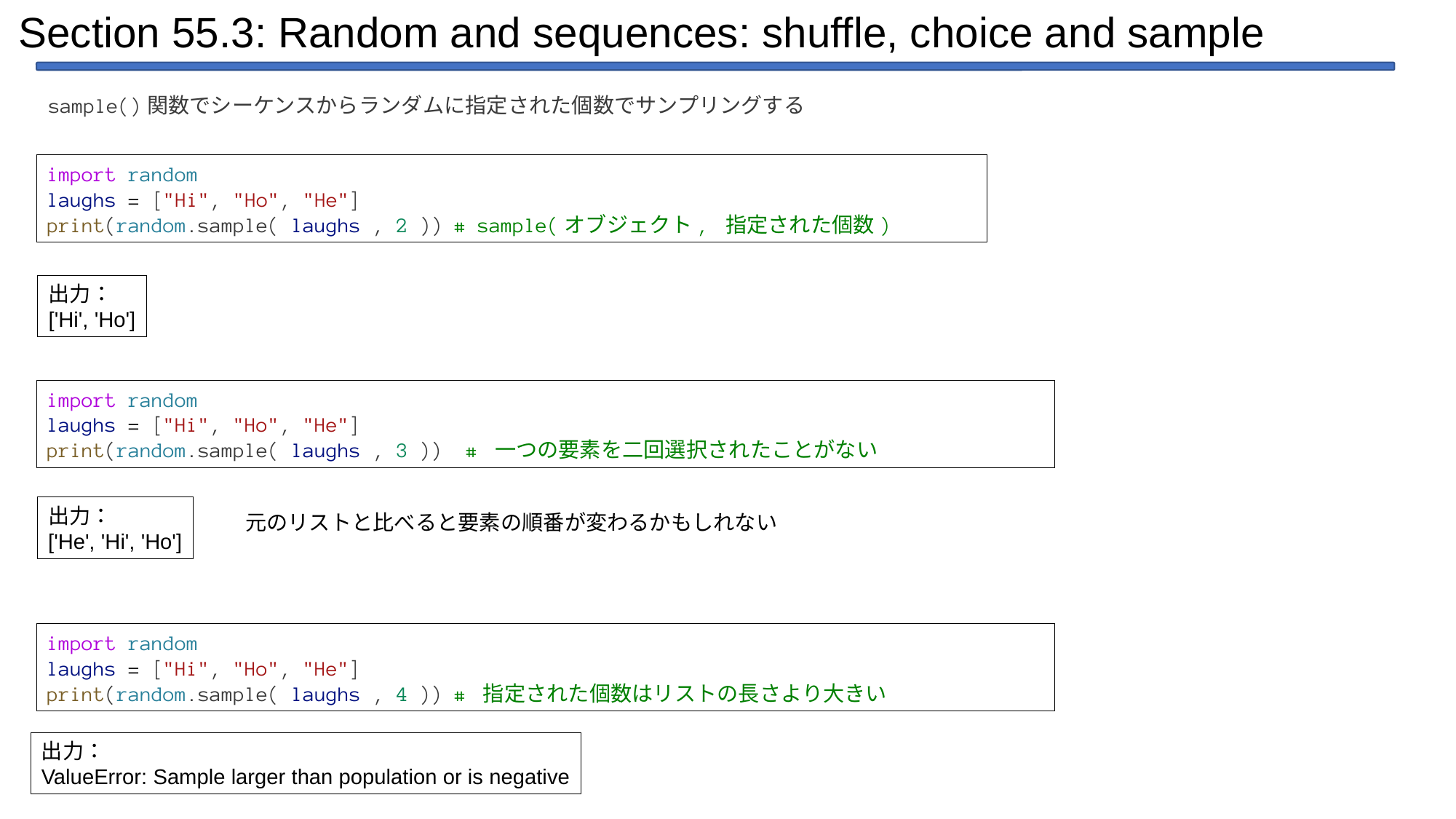

Section 55.3: Random and sequences: shuffle, choice and sample

sample()関数でシーケンスからランダムに指定された個数でサンプリングする
import random
laughs = ["Hi", "Ho", "He"]
print(random.sample( laughs , 2 )) # sample(オブジェクト, 指定された個数)
出力：
['Hi', 'Ho']
import random
laughs = ["Hi", "Ho", "He"]
print(random.sample( laughs , 3 ))  # 一つの要素を二回選択されたことがない
出力：
['He', 'Hi', 'Ho']
元のリストと比べると要素の順番が変わるかもしれない
import random
laughs = ["Hi", "Ho", "He"]
print(random.sample( laughs , 4 )) # 指定された個数はリストの長さより大きい
出力：
ValueError: Sample larger than population or is negative